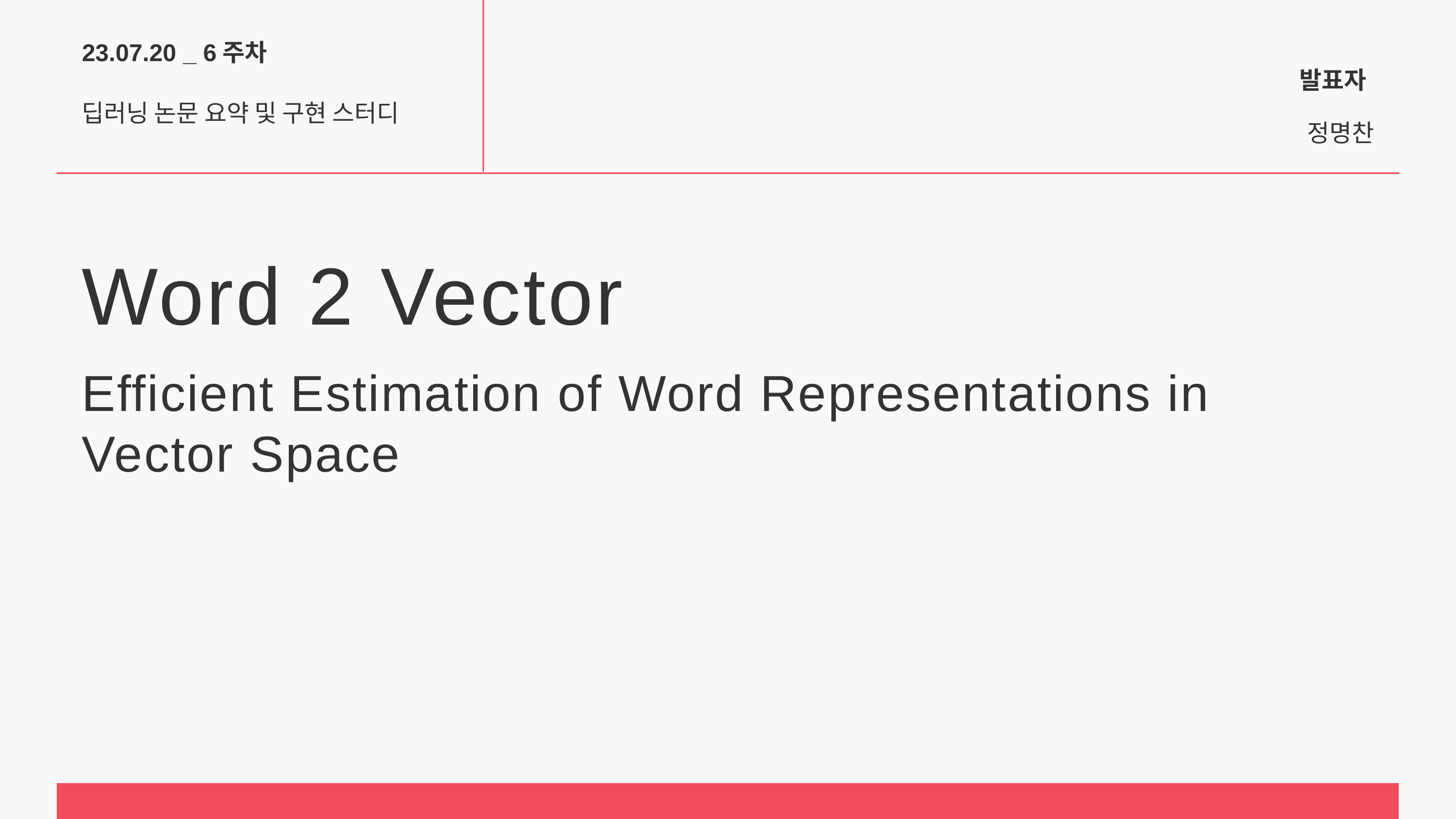

23.07.20 _ 6주차
발표자

딥러닝 논문 요약 및 구현 스터디
정명찬

Word 2 Vector
Efficient Estimation of Word Representations in
Vector Space